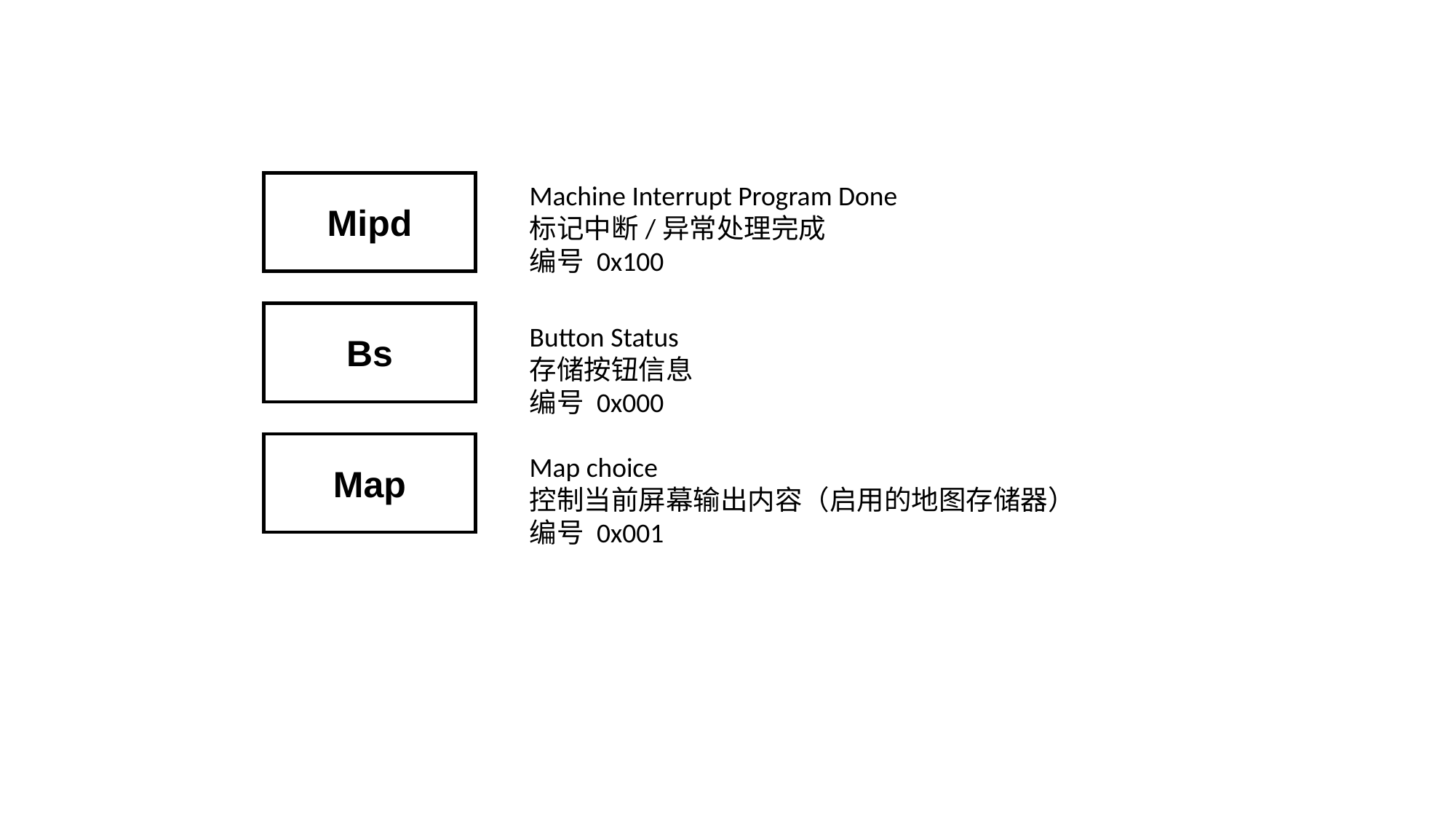

Mipd
Machine Interrupt Program Done
标记中断/异常处理完成
编号 0x100

Bs
Button Status
存储按钮信息
编号 0x000

Map
Map choice
控制当前屏幕输出内容（启用的地图存储器）
编号 0x001